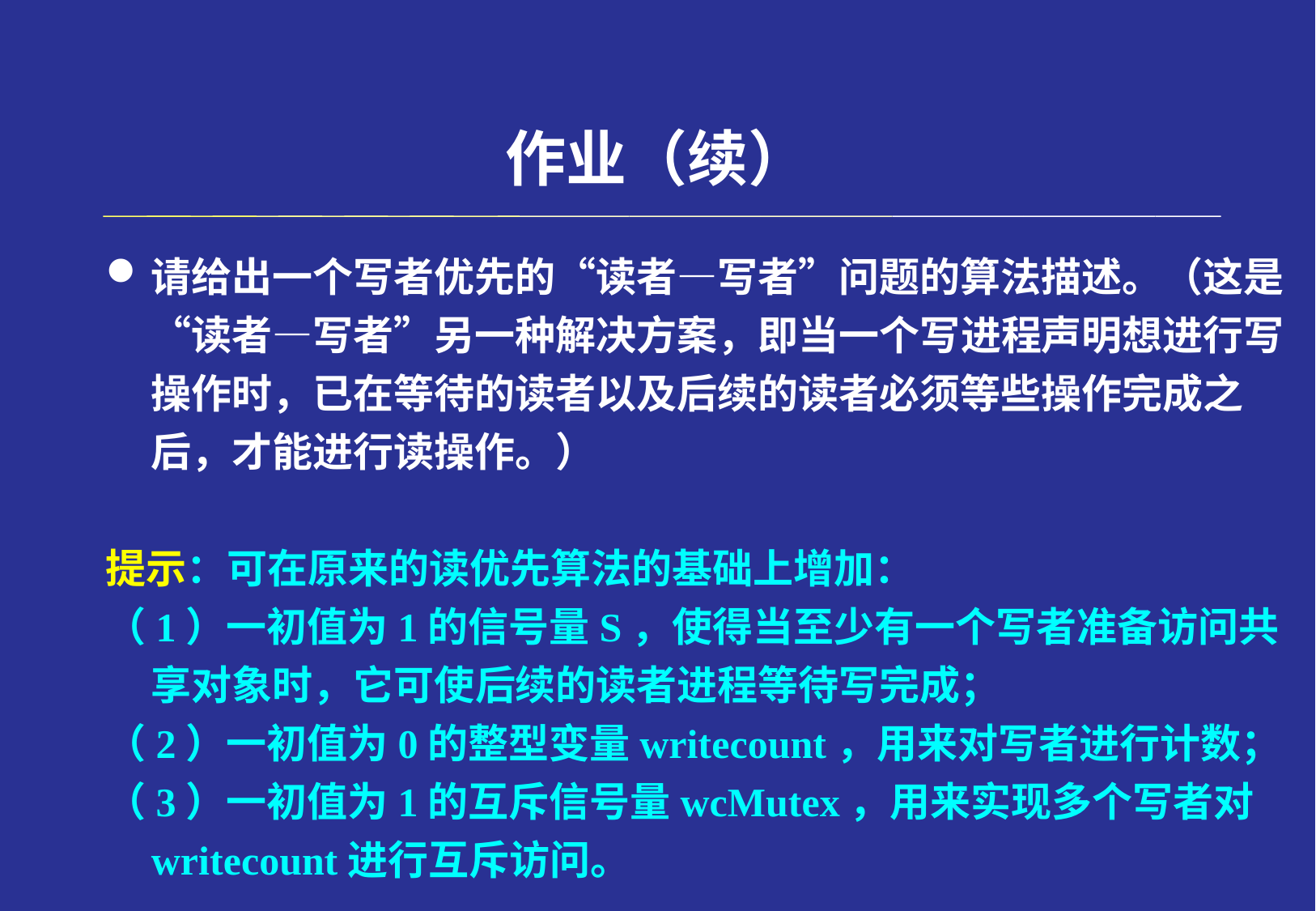

# 作业（续）
请给出一个写者优先的“读者—写者”问题的算法描述。（这是 “读者—写者”另一种解决方案，即当一个写进程声明想进行写操作时，已在等待的读者以及后续的读者必须等些操作完成之后，才能进行读操作。）

提示：可在原来的读优先算法的基础上增加：
（1）一初值为1的信号量S，使得当至少有一个写者准备访问共享对象时，它可使后续的读者进程等待写完成；
（2）一初值为0的整型变量writecount，用来对写者进行计数；
（3）一初值为1的互斥信号量wcMutex，用来实现多个写者对writecount进行互斥访问。